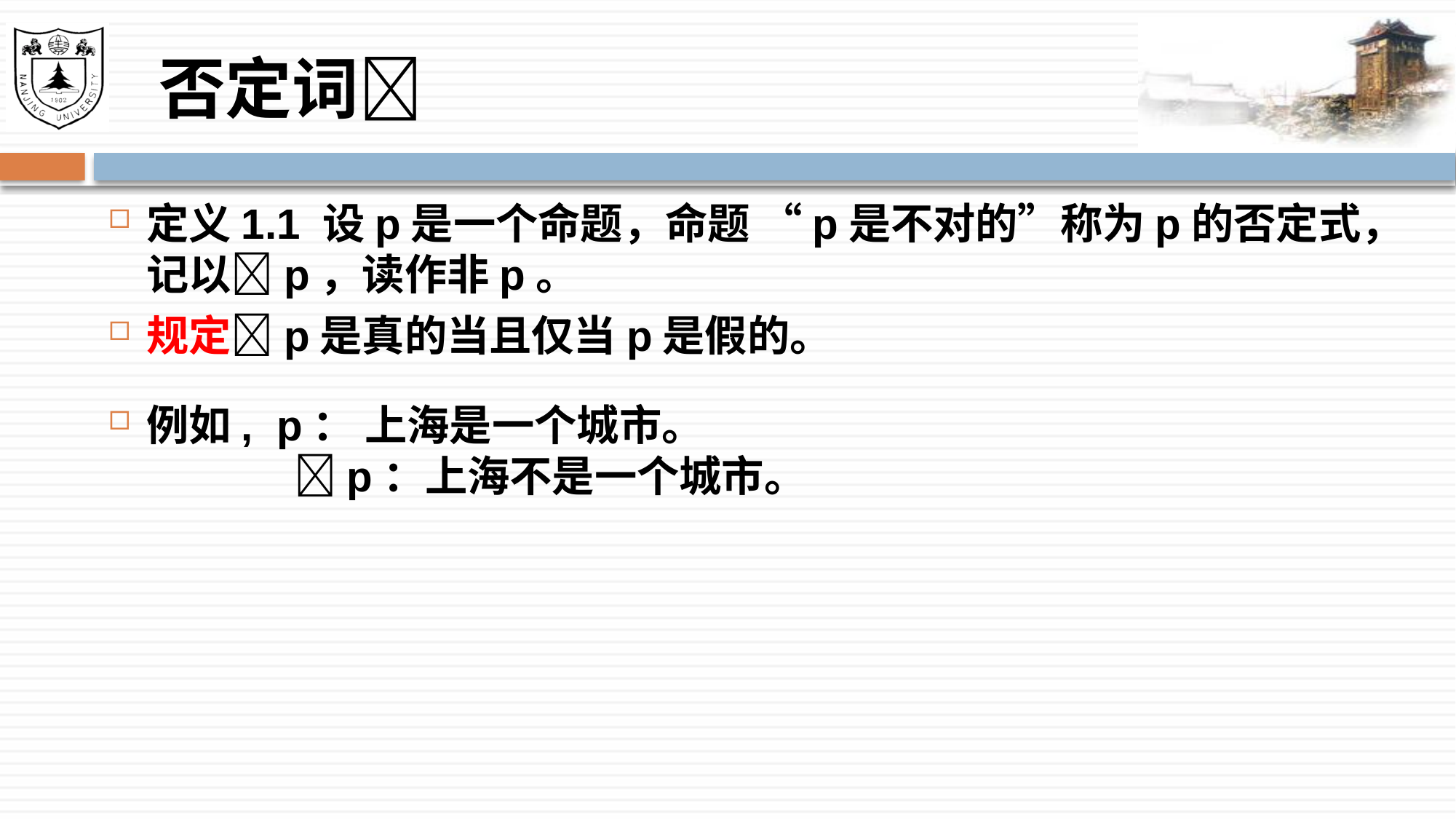

# 否定词¬
定义1.1 设p是一个命题，命题 “p是不对的”称为p的否定式，记以¬p，读作非p。
规定¬p是真的当且仅当p是假的。
例如,  p： 上海是一个城市。
	    ¬p：上海不是一个城市。